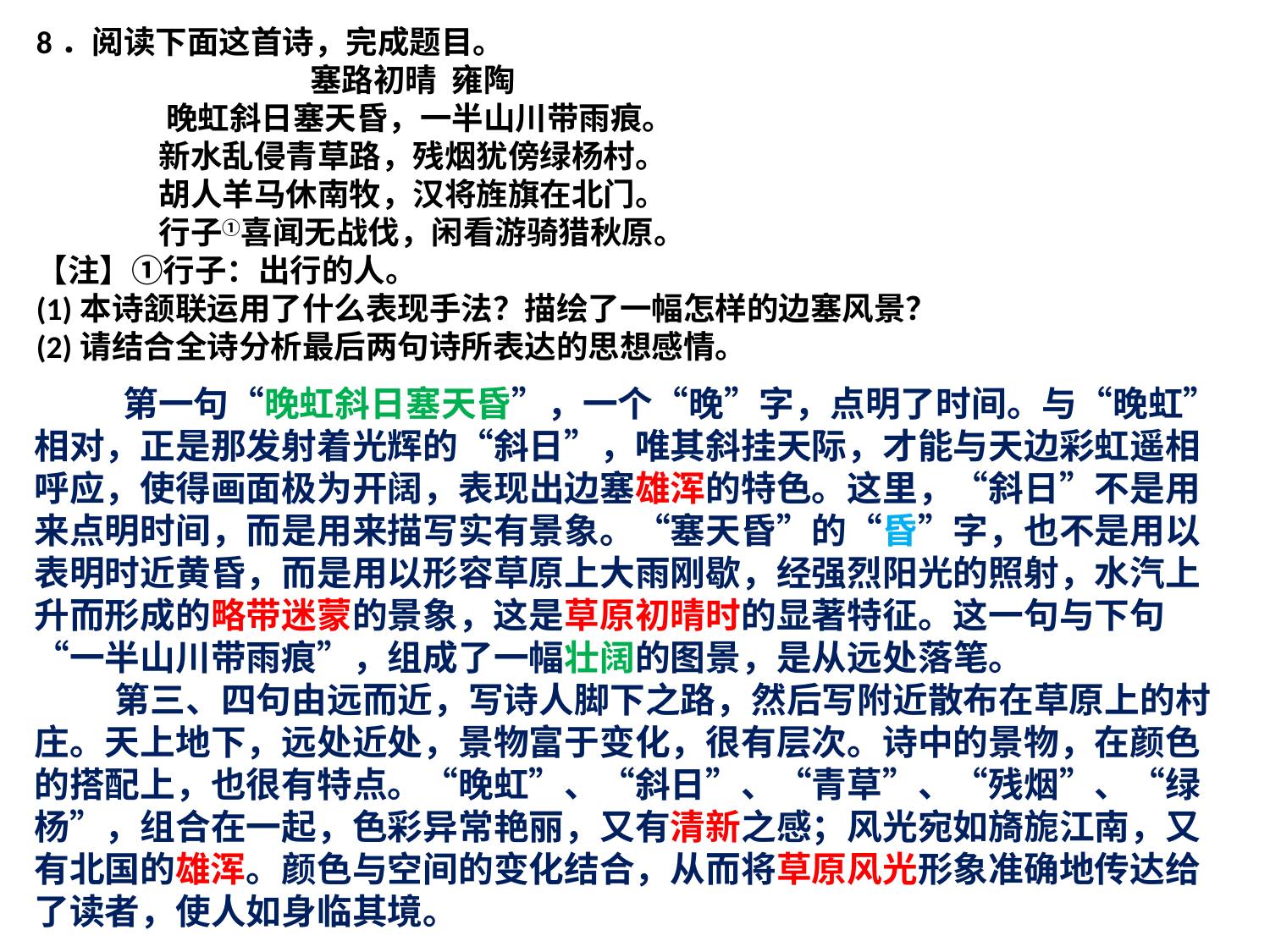

8．阅读下面这首诗，完成题目。
                                     塞路初晴  雍陶
                 晚虹斜日塞天昏，一半山川带雨痕。
                新水乱侵青草路，残烟犹傍绿杨村。
                胡人羊马休南牧，汉将旌旗在北门。
                行子①喜闻无战伐，闲看游骑猎秋原。
【注】①行子：出行的人。
(1)本诗颔联运用了什么表现手法？描绘了一幅怎样的边塞风景？
(2)请结合全诗分析最后两句诗所表达的思想感情。
          第一句“晚虹斜日塞天昏”，一个“晚”字，点明了时间。与“晚虹”相对，正是那发射着光辉的“斜日”，唯其斜挂天际，才能与天边彩虹遥相呼应，使得画面极为开阔，表现出边塞雄浑的特色。这里，“斜日”不是用来点明时间，而是用来描写实有景象。“塞天昏”的“昏”字，也不是用以表明时近黄昏，而是用以形容草原上大雨刚歇，经强烈阳光的照射，水汽上升而形成的略带迷蒙的景象，这是草原初晴时的显著特征。这一句与下句“一半山川带雨痕”，组成了一幅壮阔的图景，是从远处落笔。
         第三、四句由远而近，写诗人脚下之路，然后写附近散布在草原上的村庄。天上地下，远处近处，景物富于变化，很有层次。诗中的景物，在颜色的搭配上，也很有特点。“晚虹”、“斜日”、“青草”、“残烟”、“绿杨”，组合在一起，色彩异常艳丽，又有清新之感；风光宛如旖旎江南，又有北国的雄浑。颜色与空间的变化结合，从而将草原风光形象准确地传达给了读者，使人如身临其境。